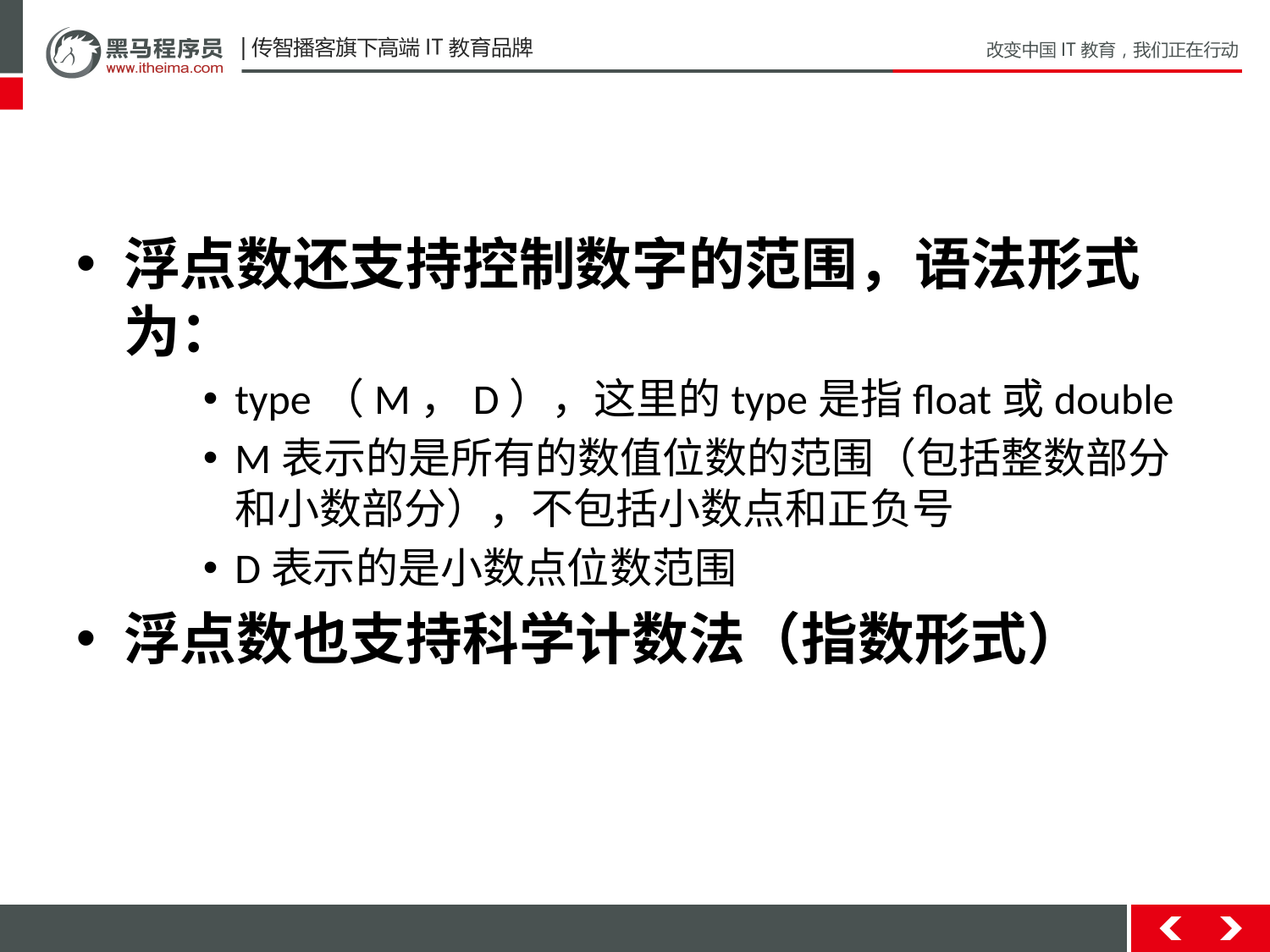

#
浮点数还支持控制数字的范围，语法形式为：
type（M，D），这里的type是指float或double
M表示的是所有的数值位数的范围（包括整数部分和小数部分），不包括小数点和正负号
D表示的是小数点位数范围
浮点数也支持科学计数法（指数形式）